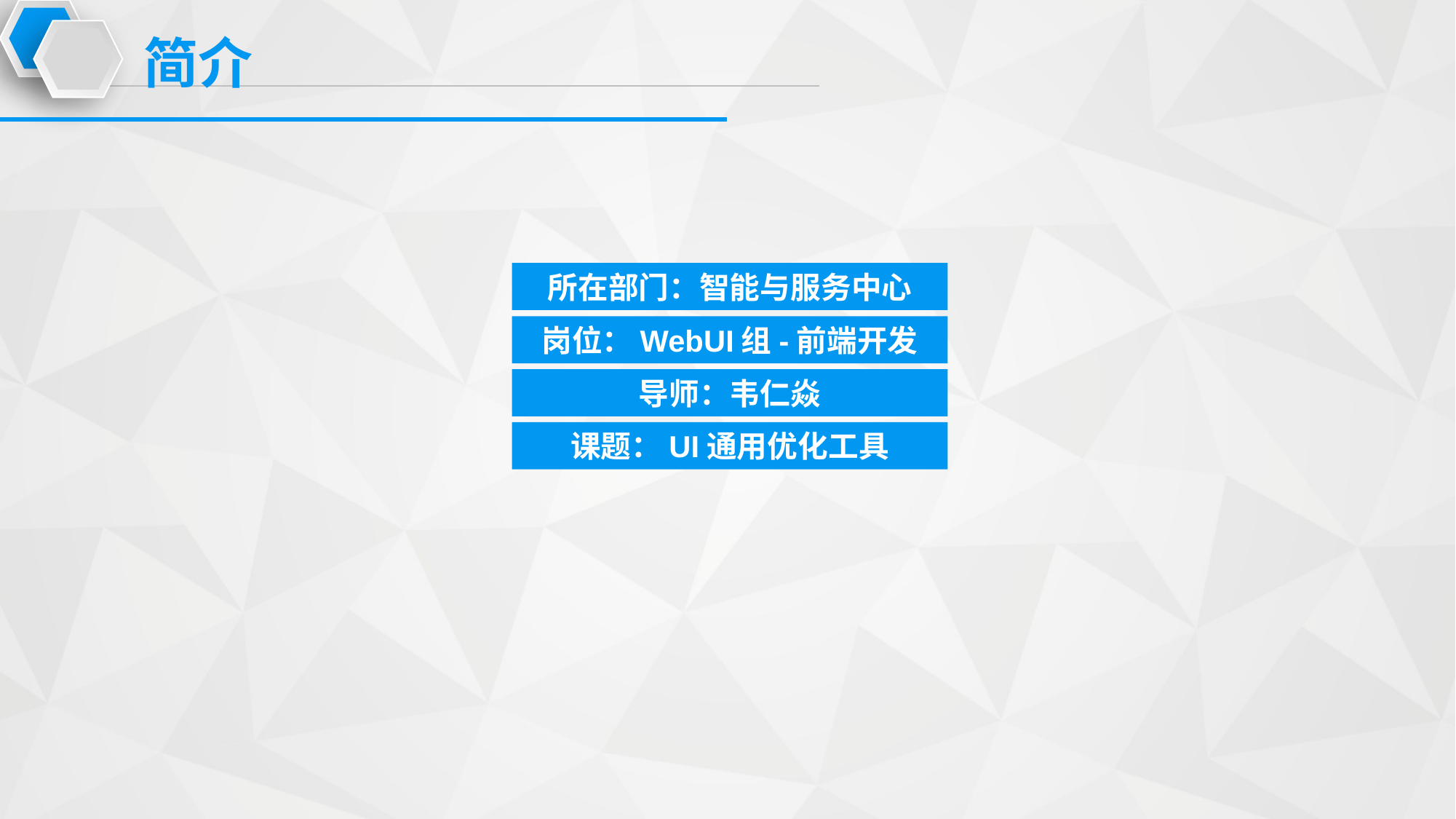

简介

所在部门：智能与服务中心
岗位：WebUI组-前端开发
导师：韦仁焱
课题：UI通用优化工具